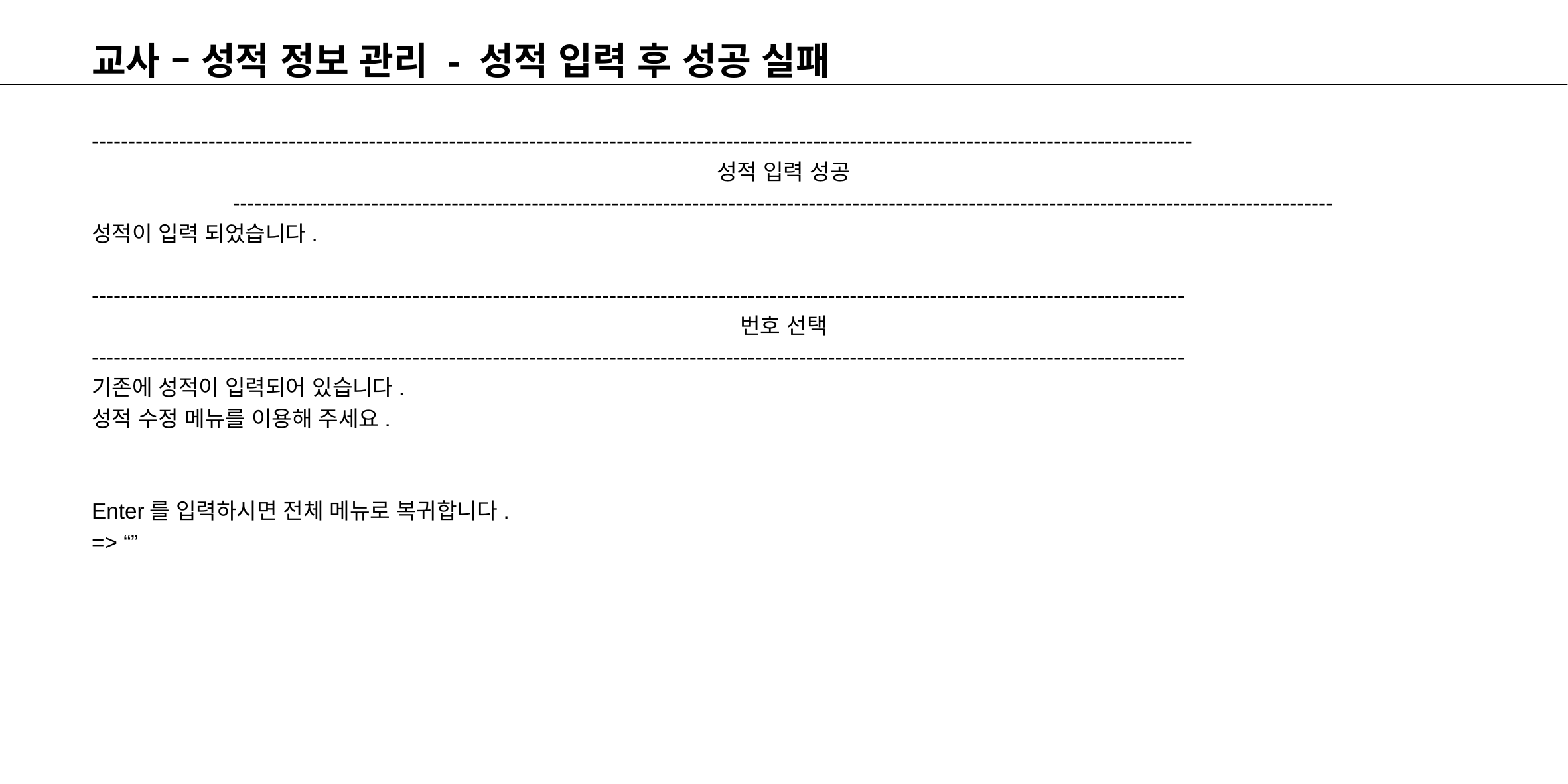

# 교사 – 성적 정보 관리 - 성적 입력 후 성공 실패
-------------------------------------------------------------------------------------------------------------------------------------------------------
성적 입력 성공
-------------------------------------------------------------------------------------------------------------------------------------------------------
성적이 입력 되었습니다.

------------------------------------------------------------------------------------------------------------------------------------------------------
번호 선택
------------------------------------------------------------------------------------------------------------------------------------------------------
기존에 성적이 입력되어 있습니다.
성적 수정 메뉴를 이용해 주세요.

Enter를 입력하시면 전체 메뉴로 복귀합니다.
=> “”